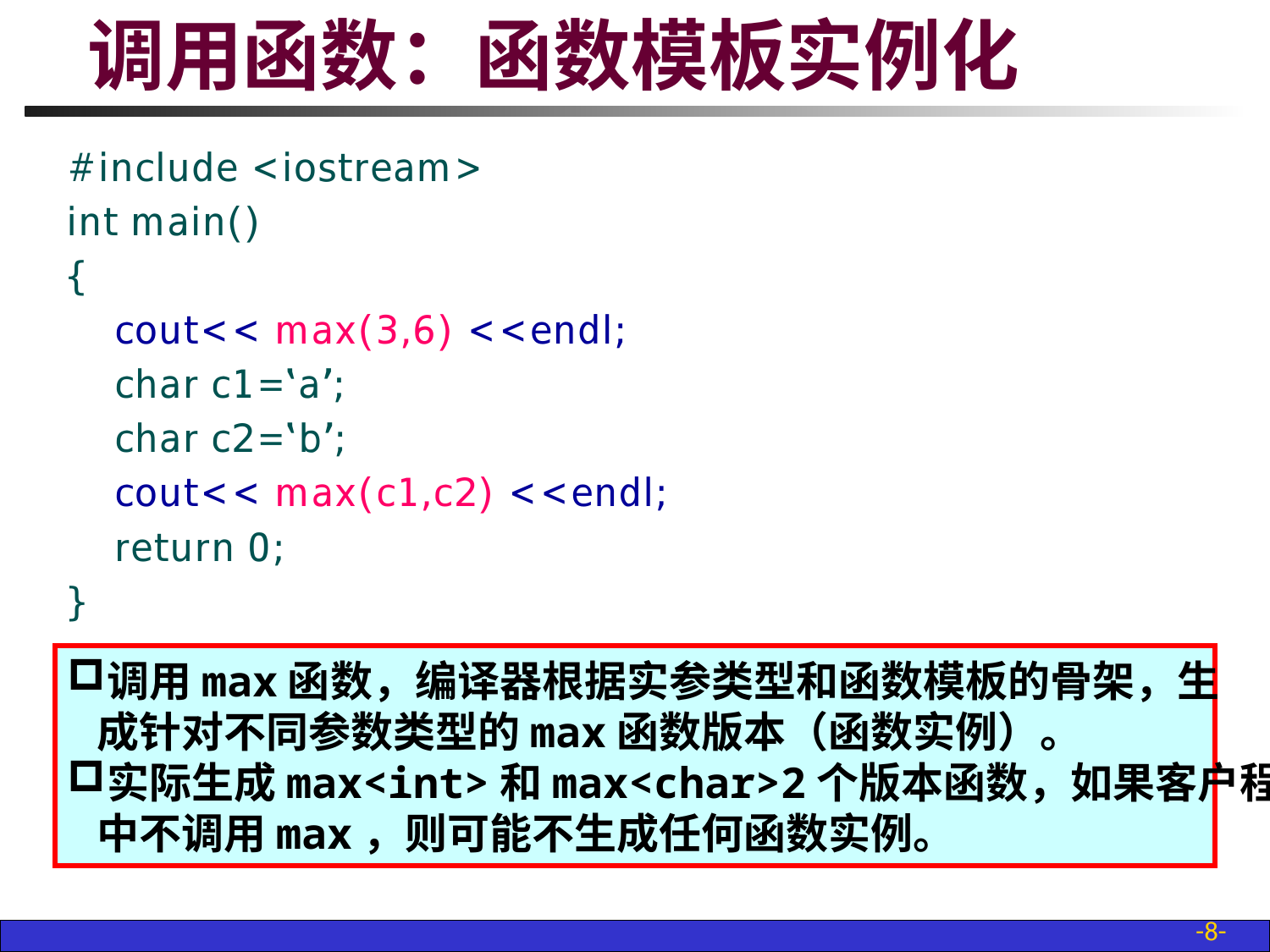

# 调用函数：函数模板实例化
#include <iostream>
int main()
{
	cout<< max(3,6) <<endl;
	char c1=‘a’;
	char c2=‘b’;
	cout<< max(c1,c2) <<endl;
	return 0;
}

调用max函数，编译器根据实参类型和函数模板的骨架，生
  成针对不同参数类型的max函数版本（函数实例）。
实际生成max<int>和max<char>2个版本函数，如果客户程序
  中不调用max，则可能不生成任何函数实例。
-8-